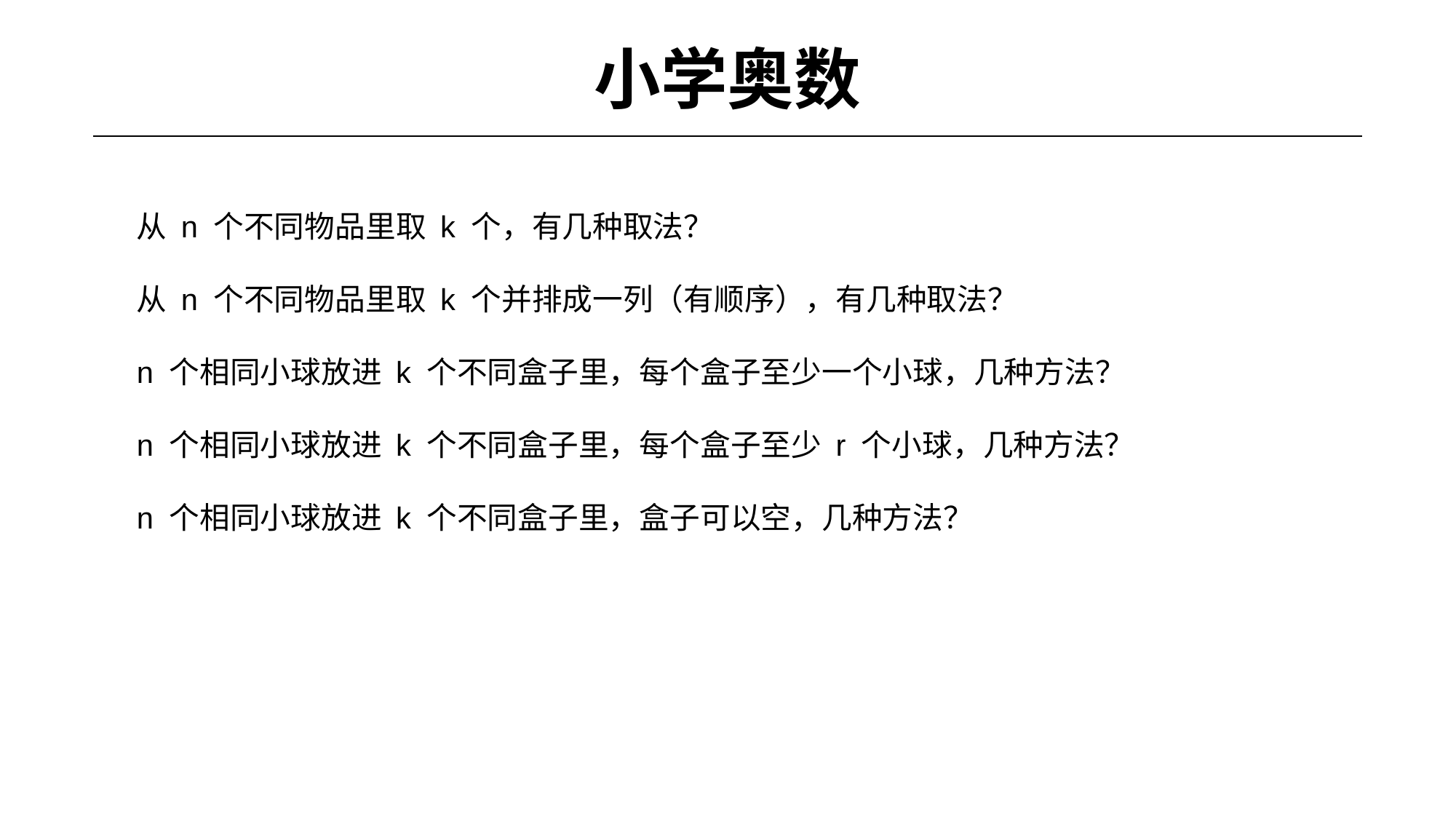

# 小学奥数
从 n 个不同物品里取 k 个，有几种取法？

从 n 个不同物品里取 k 个并排成一列（有顺序），有几种取法？

n 个相同小球放进 k 个不同盒子里，每个盒子至少一个小球，几种方法？

n 个相同小球放进 k 个不同盒子里，每个盒子至少 r 个小球，几种方法？

n 个相同小球放进 k 个不同盒子里，盒子可以空，几种方法？